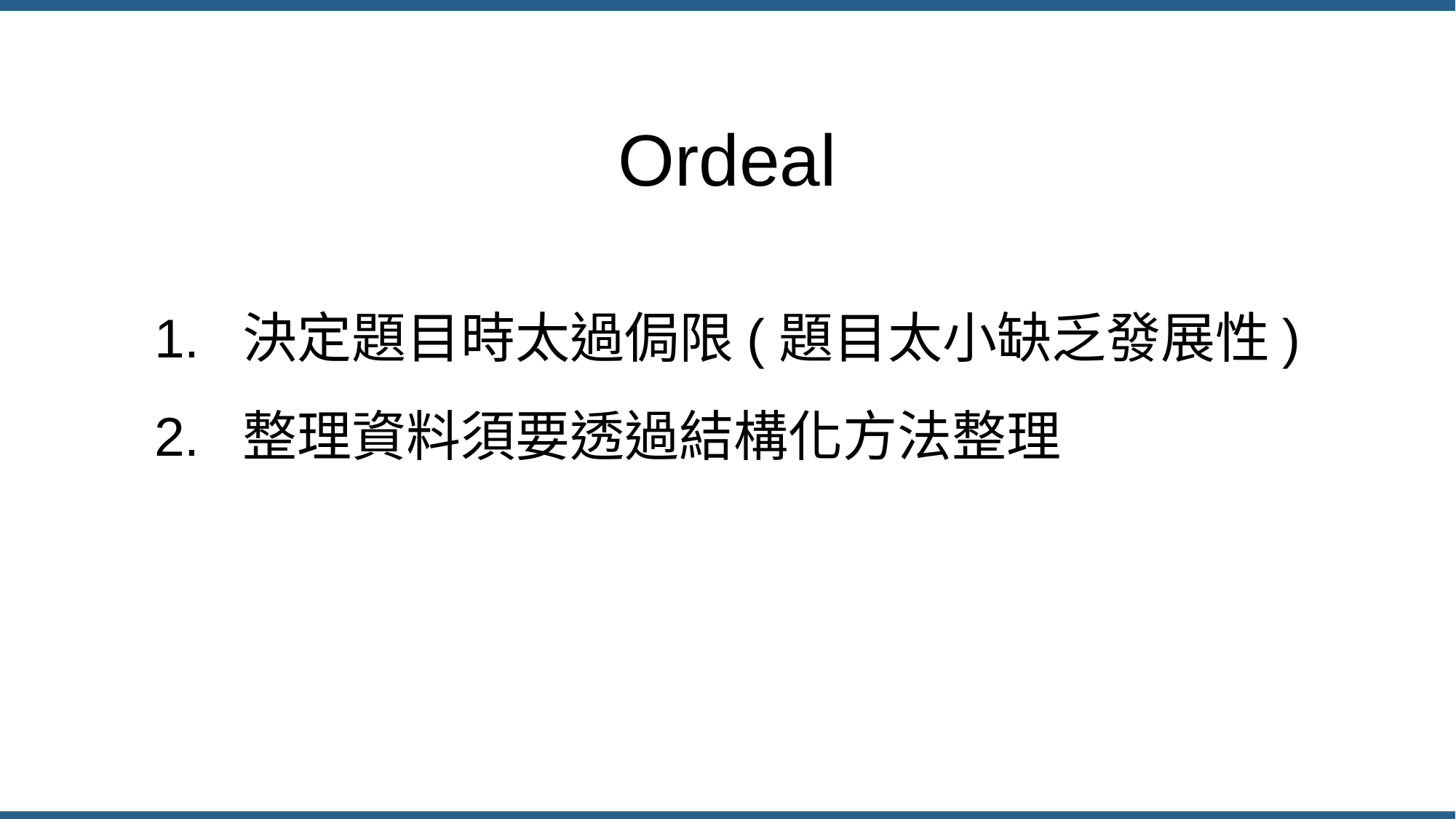

Ordeal
決定題目時太過侷限(題目太小缺乏發展性)
整理資料須要透過結構化方法整理